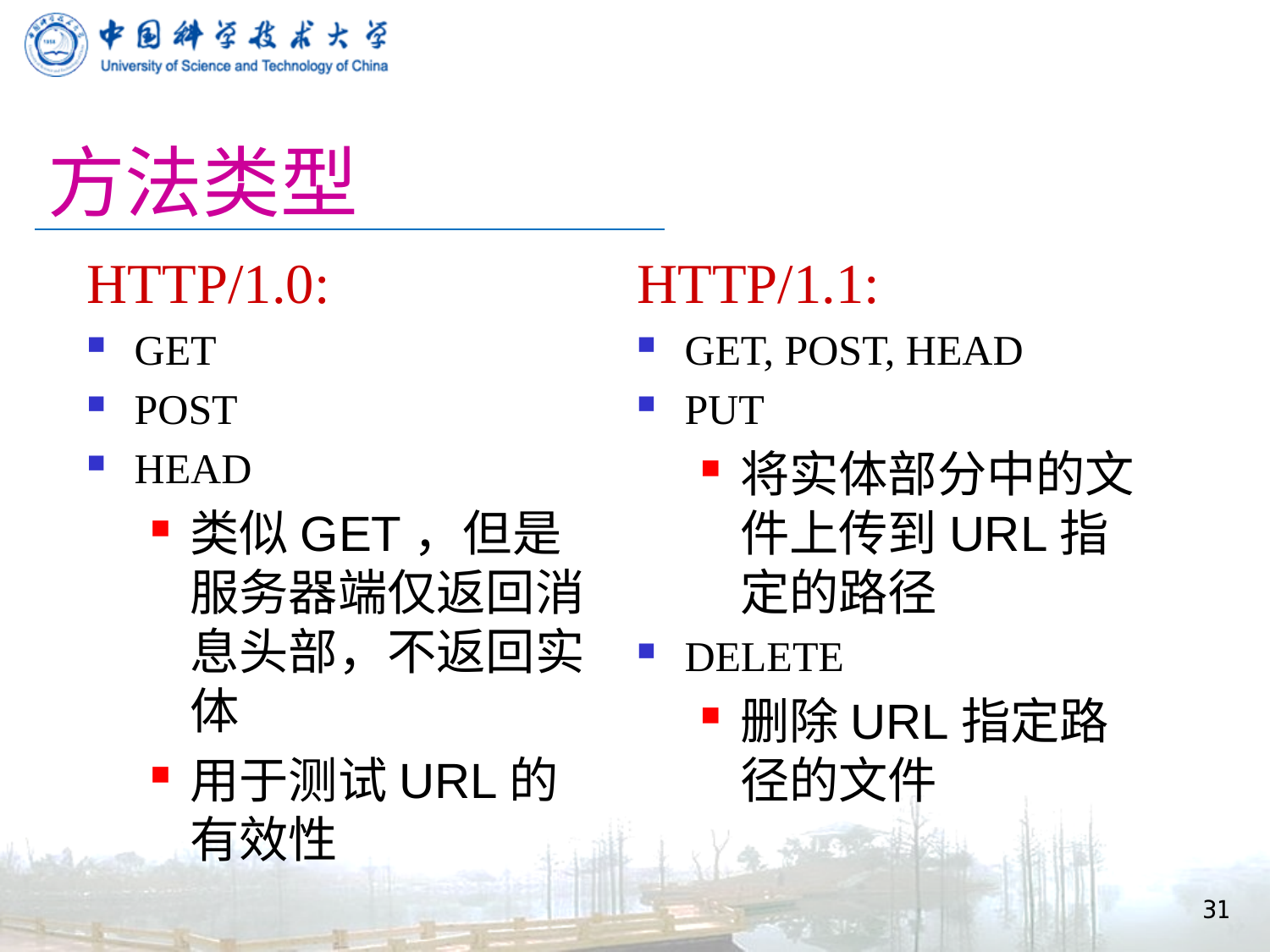

# 方法类型
HTTP/1.0:
GET
POST
HEAD
类似GET，但是服务器端仅返回消息头部，不返回实体
用于测试URL的有效性
HTTP/1.1:
GET, POST, HEAD
PUT
将实体部分中的文件上传到URL指定的路径
DELETE
删除URL指定路径的文件
31